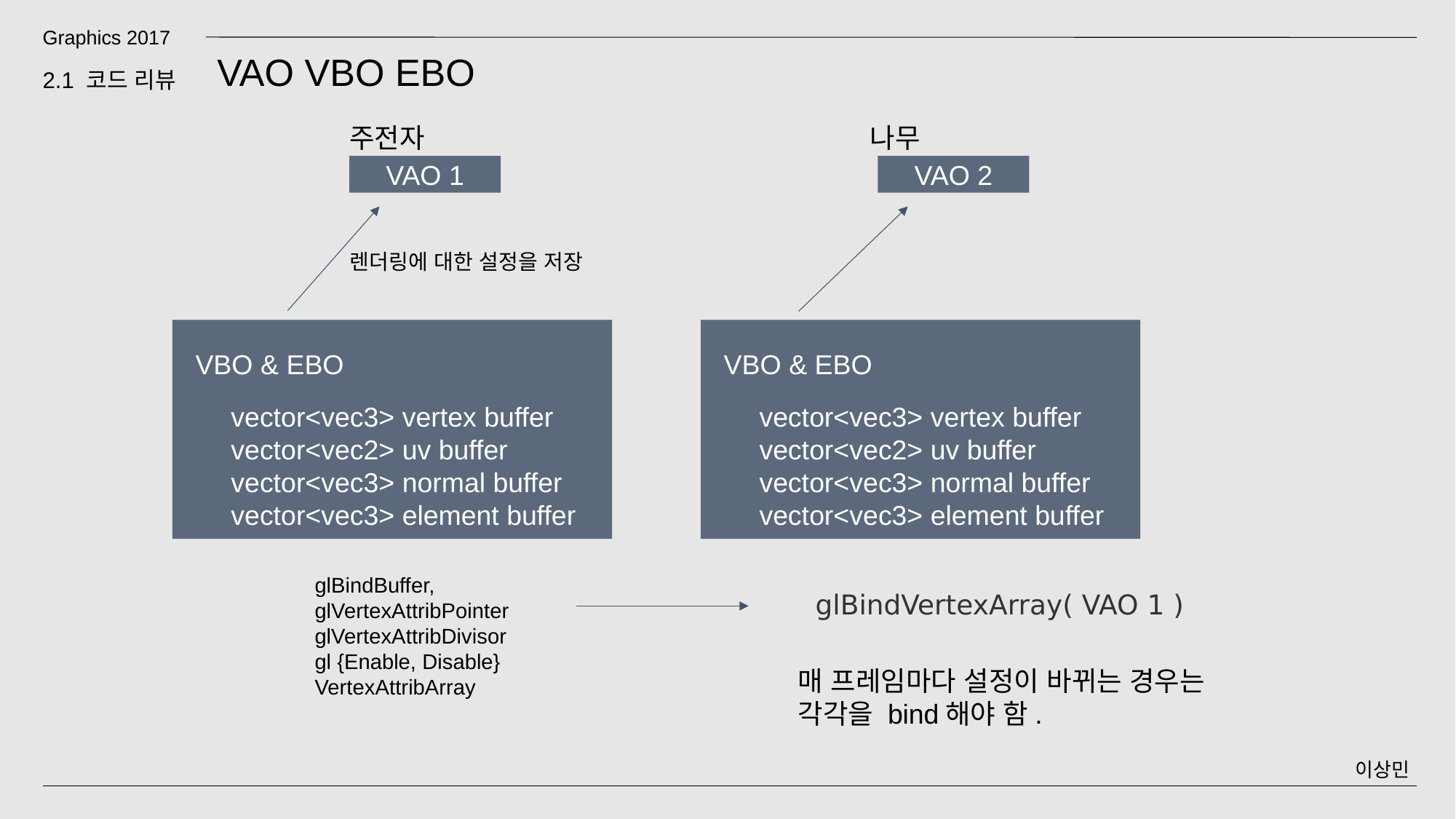

Graphics 2017
VAO VBO EBO
2.1 코드 리뷰
주전자
나무
VAO 1
VAO 2
렌더링에 대한 설정을 저장

VBO & EBO
vector<vec3> vertex buffer
vector<vec2> uv buffer
vector<vec3> normal buffer
vector<vec3> element buffer

VBO & EBO
vector<vec3> vertex buffer
vector<vec2> uv buffer
vector<vec3> normal buffer
vector<vec3> element buffer
glBindBuffer, glVertexAttribPointer glVertexAttribDivisor
gl {Enable, Disable} VertexAttribArray
glBindVertexArray( VAO 1 )
매 프레임마다 설정이 바뀌는 경우는 각각을 bind해야 함.
이상민